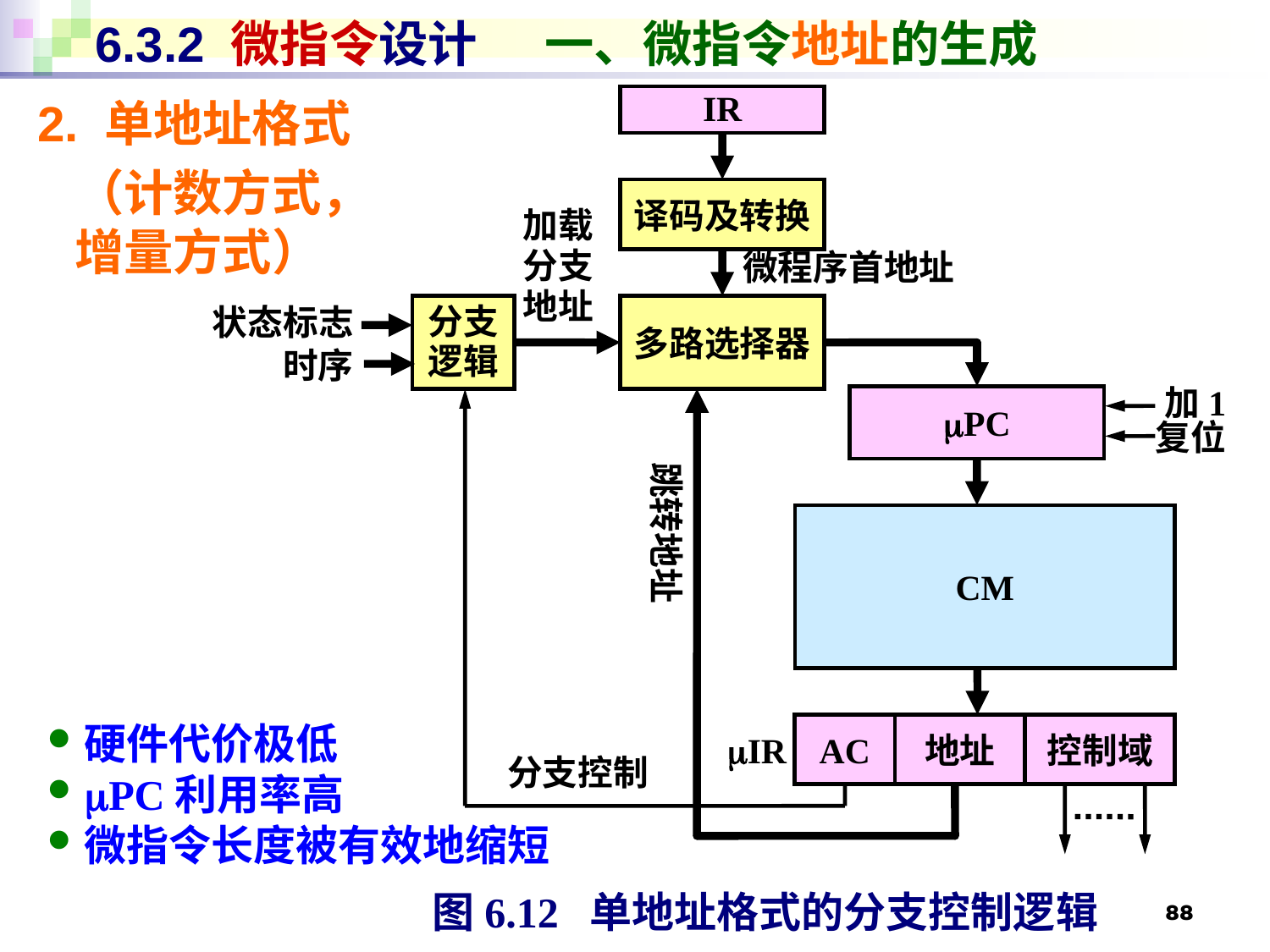

# 6.3.2 微指令设计      一、微指令地址的生成
2. 单地址格式
	（计数方式，
增量方式）
IR

译码及转换
加载
分支
地址
微程序首地址

分支逻辑
多路选择器
状态标志

时序

加1
μPC

复位

跳转地址

CM

硬件代价极低
μPC利用率高
微指令长度被有效地缩短
μIR
AC
地址
控制域
分支控制

88
图6.12  单地址格式的分支控制逻辑